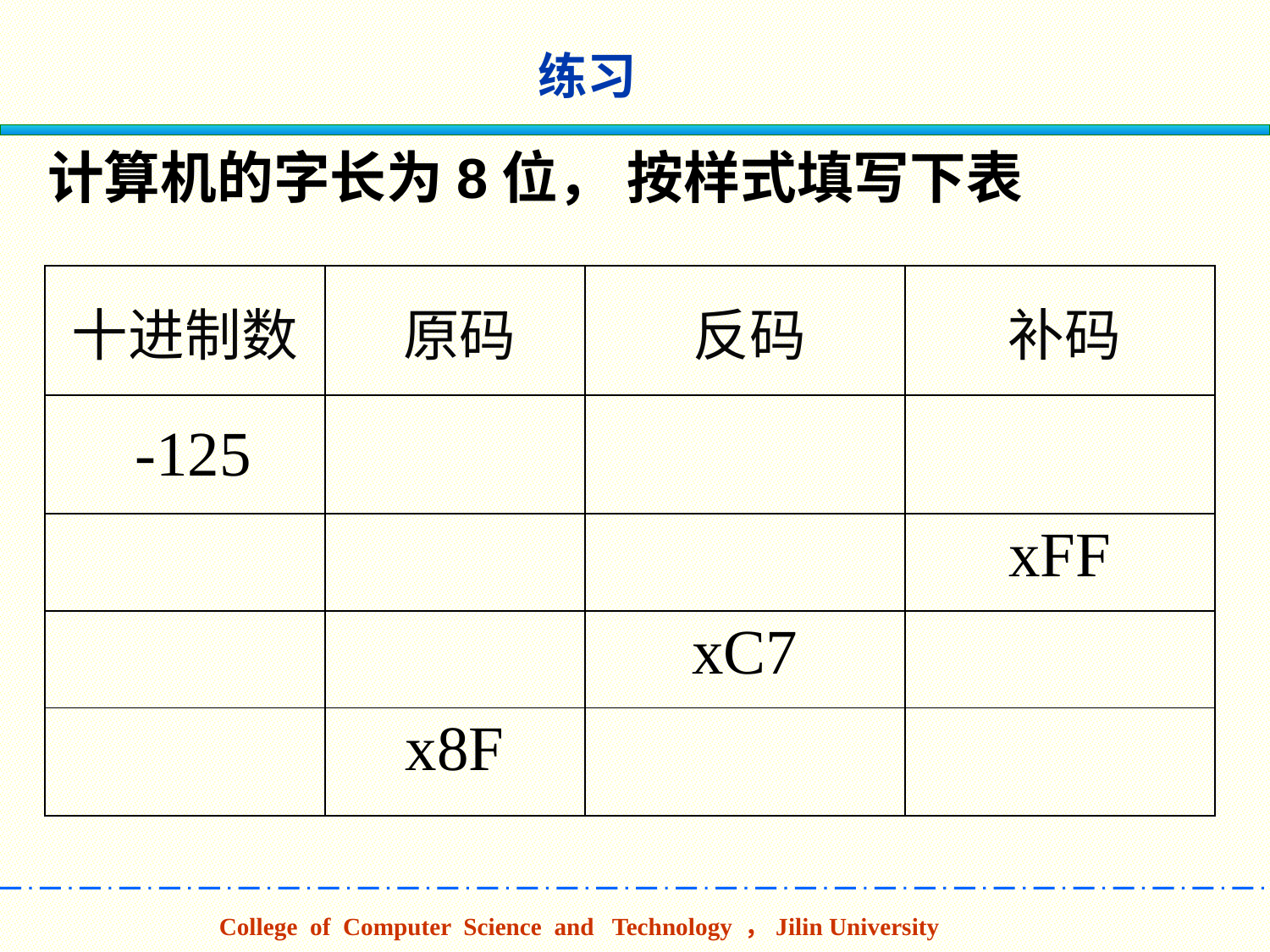

练习
# 计算机的字长为8位， 按样式填写下表
| 十进制数 | 原码 | 反码 | 补码 |
| --- | --- | --- | --- |
| -125 |  |  |  |
|  |  |  | xFF |
|  |  | xC7 |  |
|  | x8F |  |  |